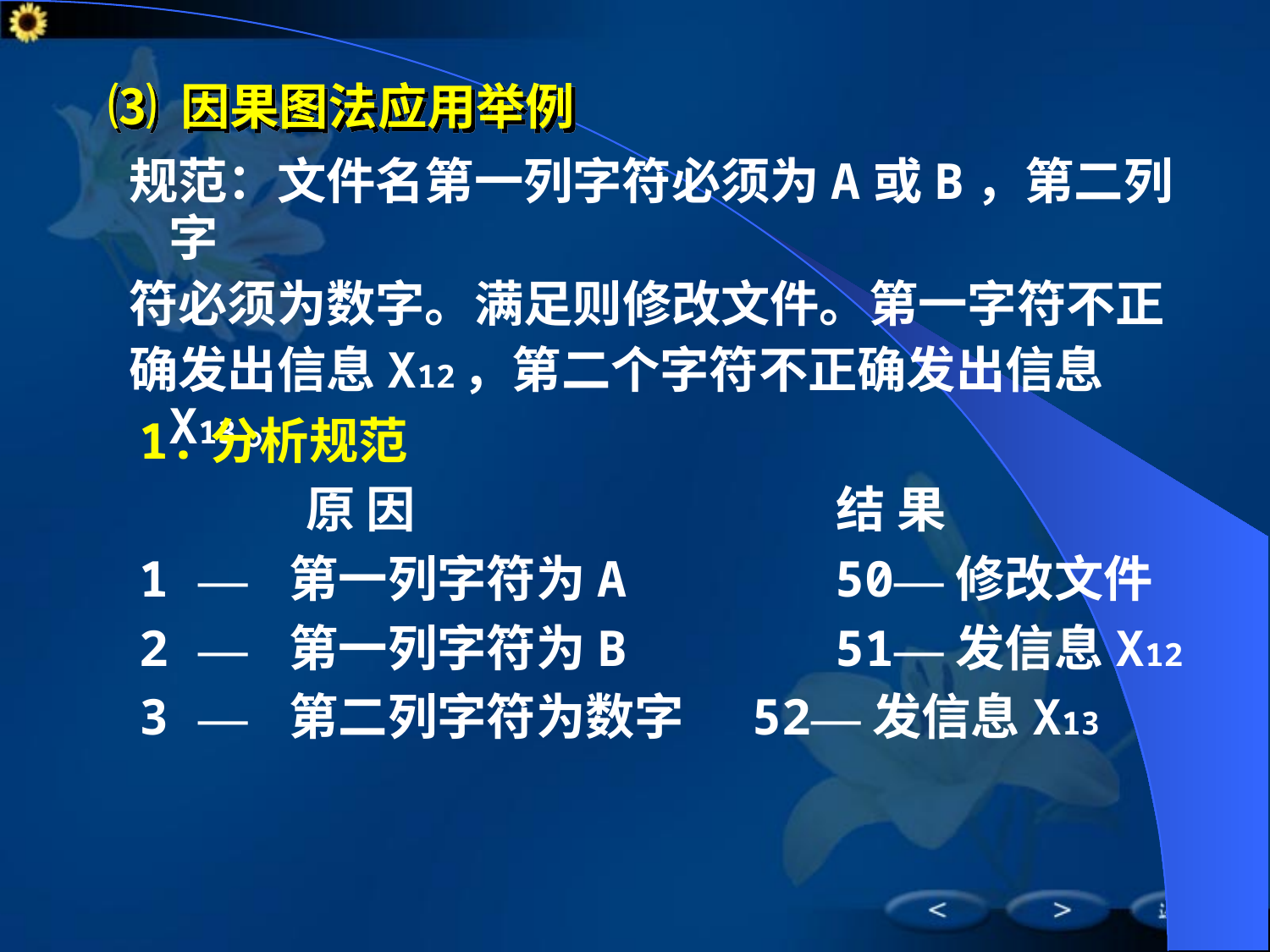

# ⑶ 因果图法应用举例
规范：文件名第一列字符必须为A或B，第二列字
符必须为数字。满足则修改文件。第一字符不正
确发出信息X12，第二个字符不正确发出信息X13。
1.分析规范
		原 因				  结 果
1 — 第一列字符为A	     50—修改文件
2 — 第一列字符为B	     51—发信息X12
3 — 第二列字符为数字     52—发信息X13